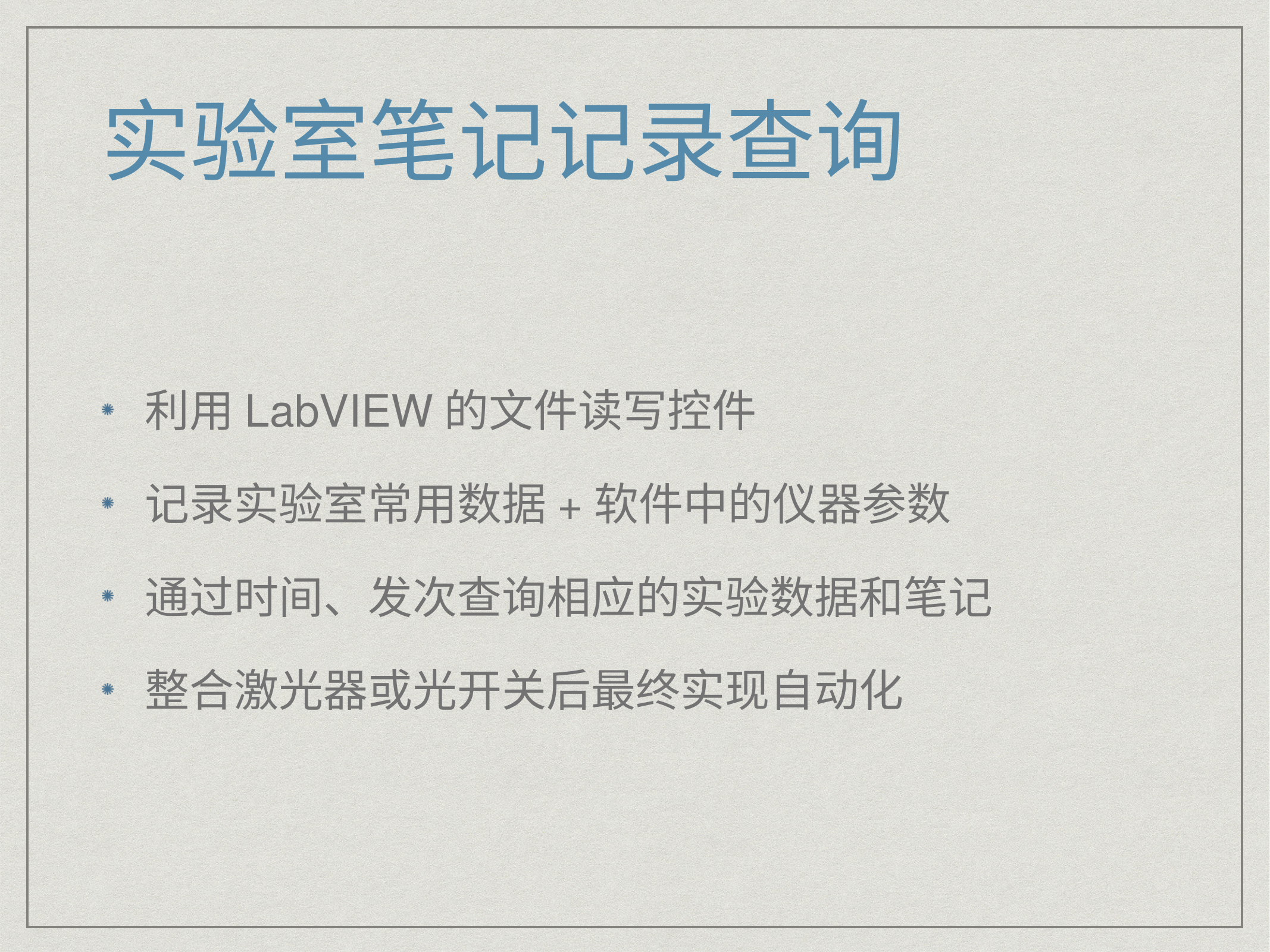

# 实验室笔记记录查询
利用LabVIEW的文件读写控件
记录实验室常用数据+软件中的仪器参数
通过时间、发次查询相应的实验数据和笔记
整合激光器或光开关后最终实现自动化